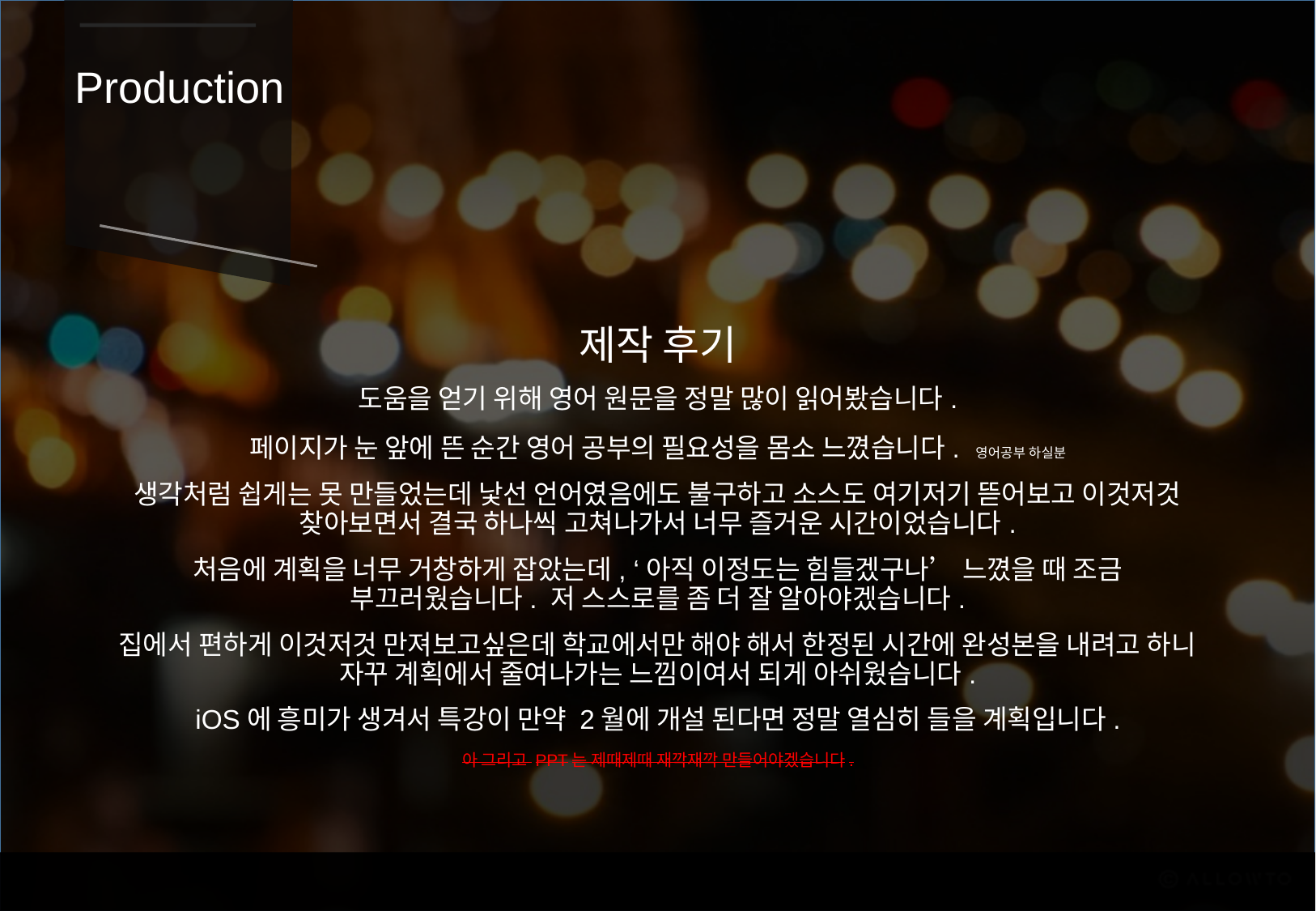

Production
제작 후기
도움을 얻기 위해 영어 원문을 정말 많이 읽어봤습니다.
페이지가 눈 앞에 뜬 순간 영어 공부의 필요성을 몸소 느꼈습니다. 영어공부 하실분
생각처럼 쉽게는 못 만들었는데 낯선 언어였음에도 불구하고 소스도 여기저기 뜯어보고 이것저것 찾아보면서 결국 하나씩 고쳐나가서 너무 즐거운 시간이었습니다.
처음에 계획을 너무 거창하게 잡았는데, ‘아직 이정도는 힘들겠구나’ 느꼈을 때 조금 부끄러웠습니다. 저 스스로를 좀 더 잘 알아야겠습니다.
집에서 편하게 이것저것 만져보고싶은데 학교에서만 해야 해서 한정된 시간에 완성본을 내려고 하니 자꾸 계획에서 줄여나가는 느낌이여서 되게 아쉬웠습니다.
iOS에 흥미가 생겨서 특강이 만약 2월에 개설 된다면 정말 열심히 들을 계획입니다.
아 그리고 PPT는 제때제때 재깍재깍 만들어야겠습니다.